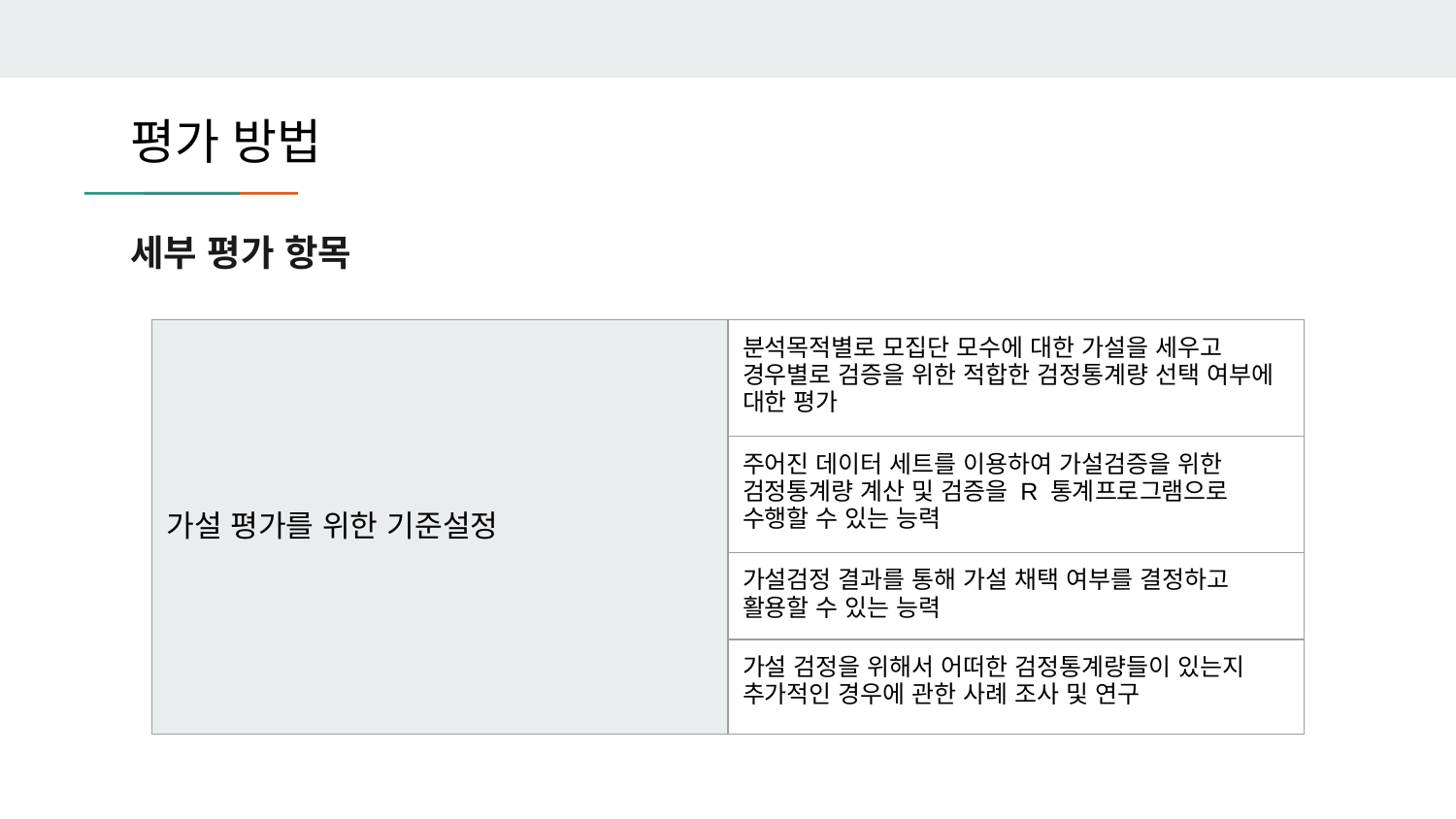

평가 방법
# 세부 평가 항목
| 가설 평가를 위한 기준설정 | 분석목적별로 모집단 모수에 대한 가설을 세우고 경우별로 검증을 위한 적합한 검정통계량 선택 여부에 대한 평가 |
| --- | --- |
|  | 주어진 데이터 세트를 이용하여 가설검증을 위한 검정통계량 계산 및 검증을 R 통계프로그램으로 수행할 수 있는 능력 |
|  | 가설검정 결과를 통해 가설 채택 여부를 결정하고 활용할 수 있는 능력 |
|  | 가설 검정을 위해서 어떠한 검정통계량들이 있는지 추가적인 경우에 관한 사례 조사 및 연구 |
|  |  |
|  |  |